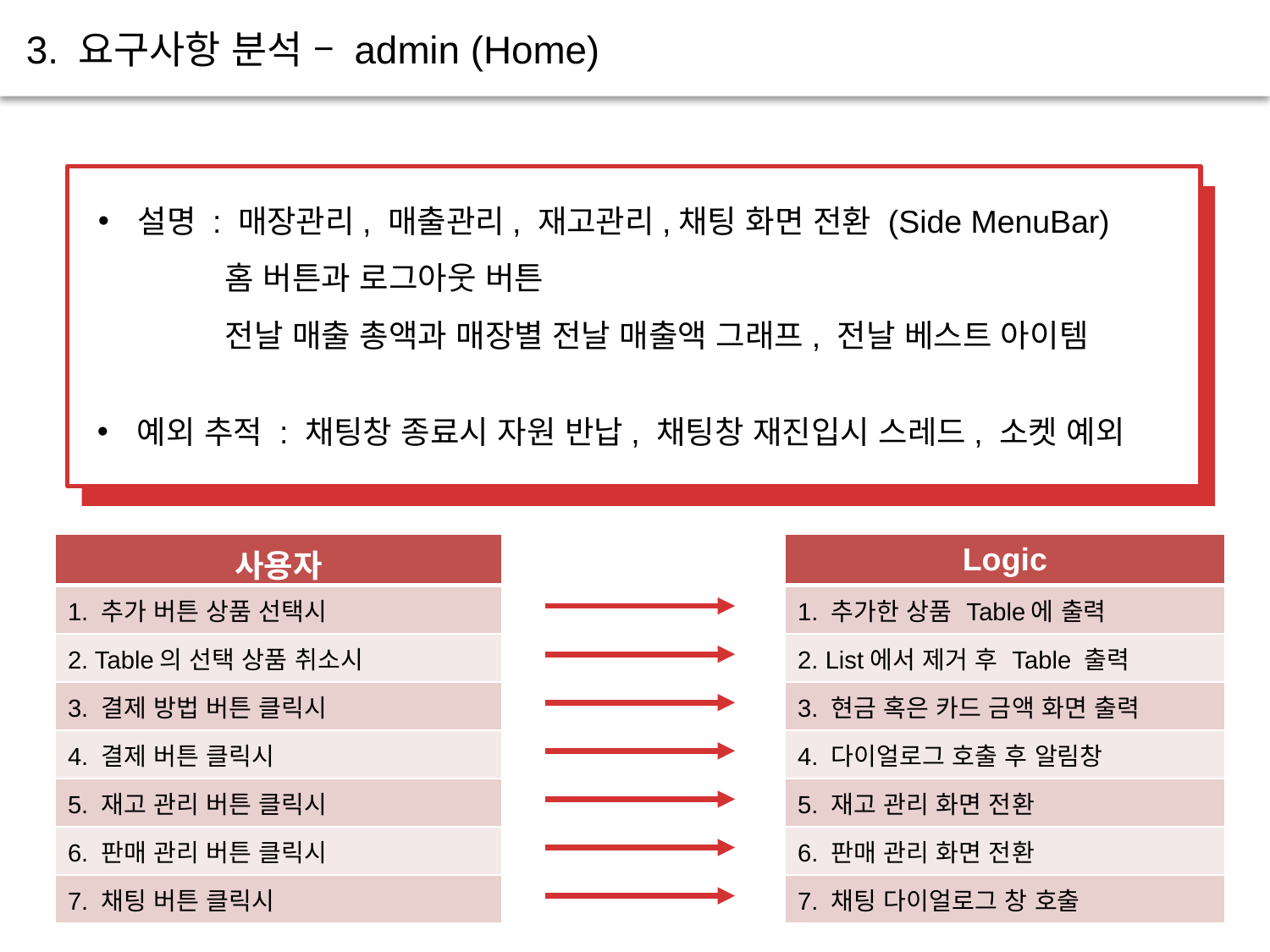

3. 요구사항 분석 – admin (Home)

설명 : 매장관리, 매출관리, 재고관리,채팅 화면 전환 (Side MenuBar)
	홈 버튼과 로그아웃 버튼
	전날 매출 총액과 매장별 전날 매출액 그래프, 전날 베스트 아이템

예외 추적 : 채팅창 종료시 자원 반납, 채팅창 재진입시 스레드, 소켓 예외
| 사용자 |
| --- |
| 1. 추가 버튼 상품 선택시 |
| 2. Table의 선택 상품 취소시 |
| 3. 결제 방법 버튼 클릭시 |
| 4. 결제 버튼 클릭시 |
| 5. 재고 관리 버튼 클릭시 |
| 6. 판매 관리 버튼 클릭시 |
| 7. 채팅 버튼 클릭시 |
| Logic |
| --- |
| 1. 추가한 상품 Table에 출력 |
| 2. List에서 제거 후 Table 출력 |
| 3. 현금 혹은 카드 금액 화면 출력 |
| 4. 다이얼로그 호출 후 알림창 |
| 5. 재고 관리 화면 전환 |
| 6. 판매 관리 화면 전환 |
| 7. 채팅 다이얼로그 창 호출 |